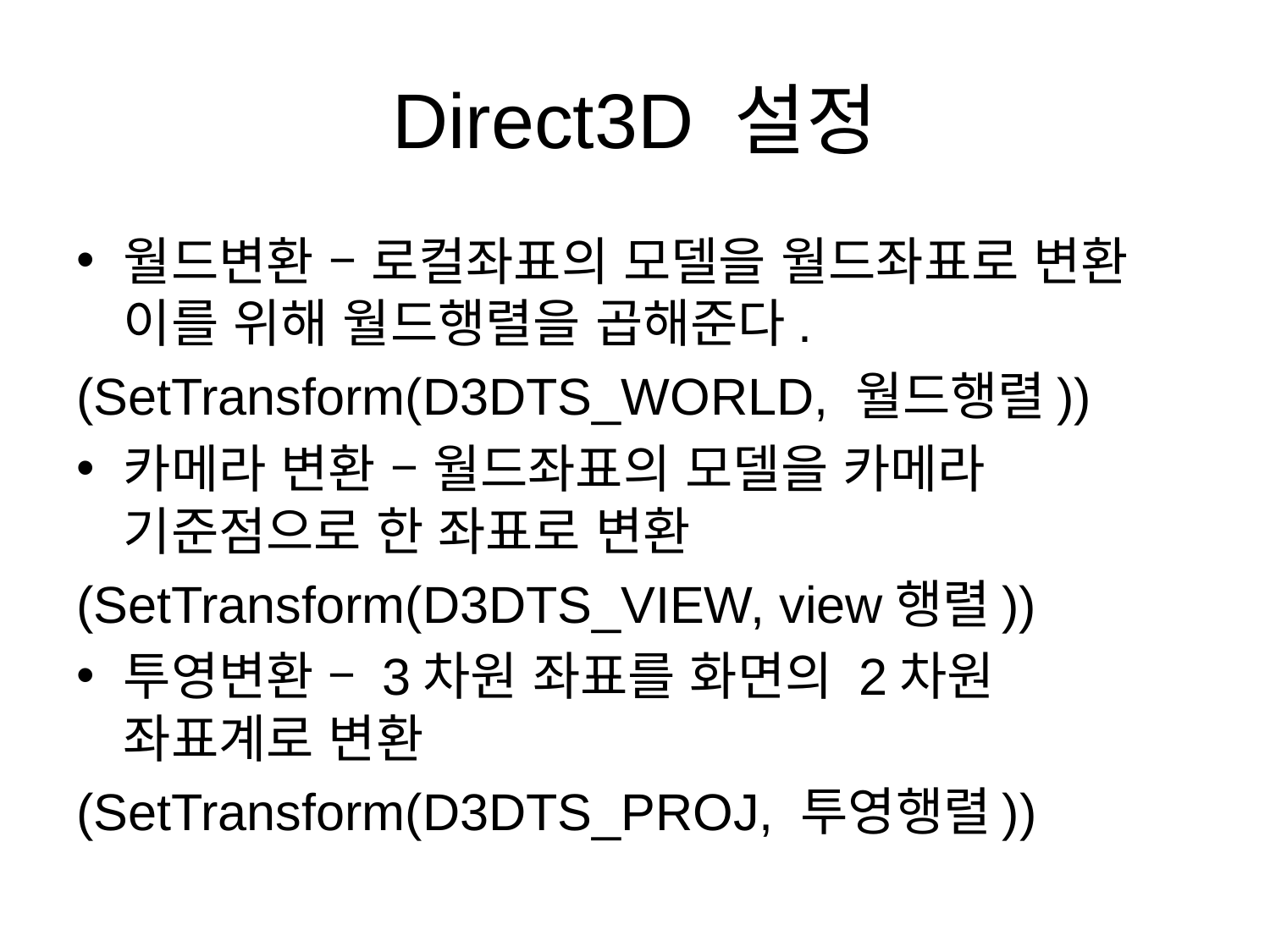

# Direct3D 설정
월드변환 – 로컬좌표의 모델을 월드좌표로 변환 이를 위해 월드행렬을 곱해준다.
(SetTransform(D3DTS_WORLD, 월드행렬))
카메라 변환 – 월드좌표의 모델을 카메라 기준점으로 한 좌표로 변환
(SetTransform(D3DTS_VIEW, view행렬))
투영변환 – 3차원 좌표를 화면의 2차원 좌표계로 변환
(SetTransform(D3DTS_PROJ, 투영행렬))